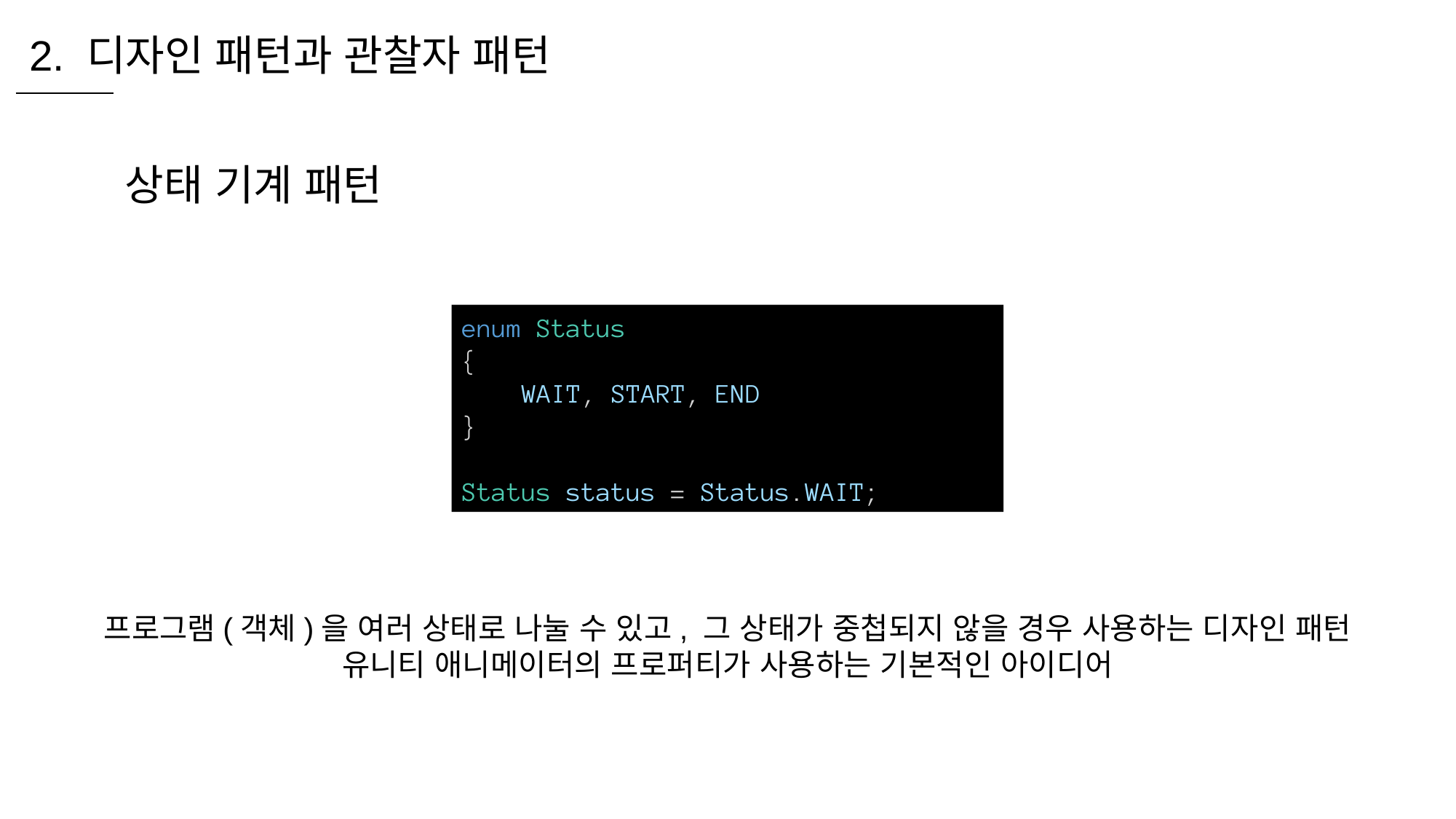

2. 디자인 패턴과 관찰자 패턴
상태 기계 패턴
enum Status
{
    WAIT, START, END
}
Status status = Status.WAIT;
프로그램(객체)을 여러 상태로 나눌 수 있고, 그 상태가 중첩되지 않을 경우 사용하는 디자인 패턴
유니티 애니메이터의 프로퍼티가 사용하는 기본적인 아이디어